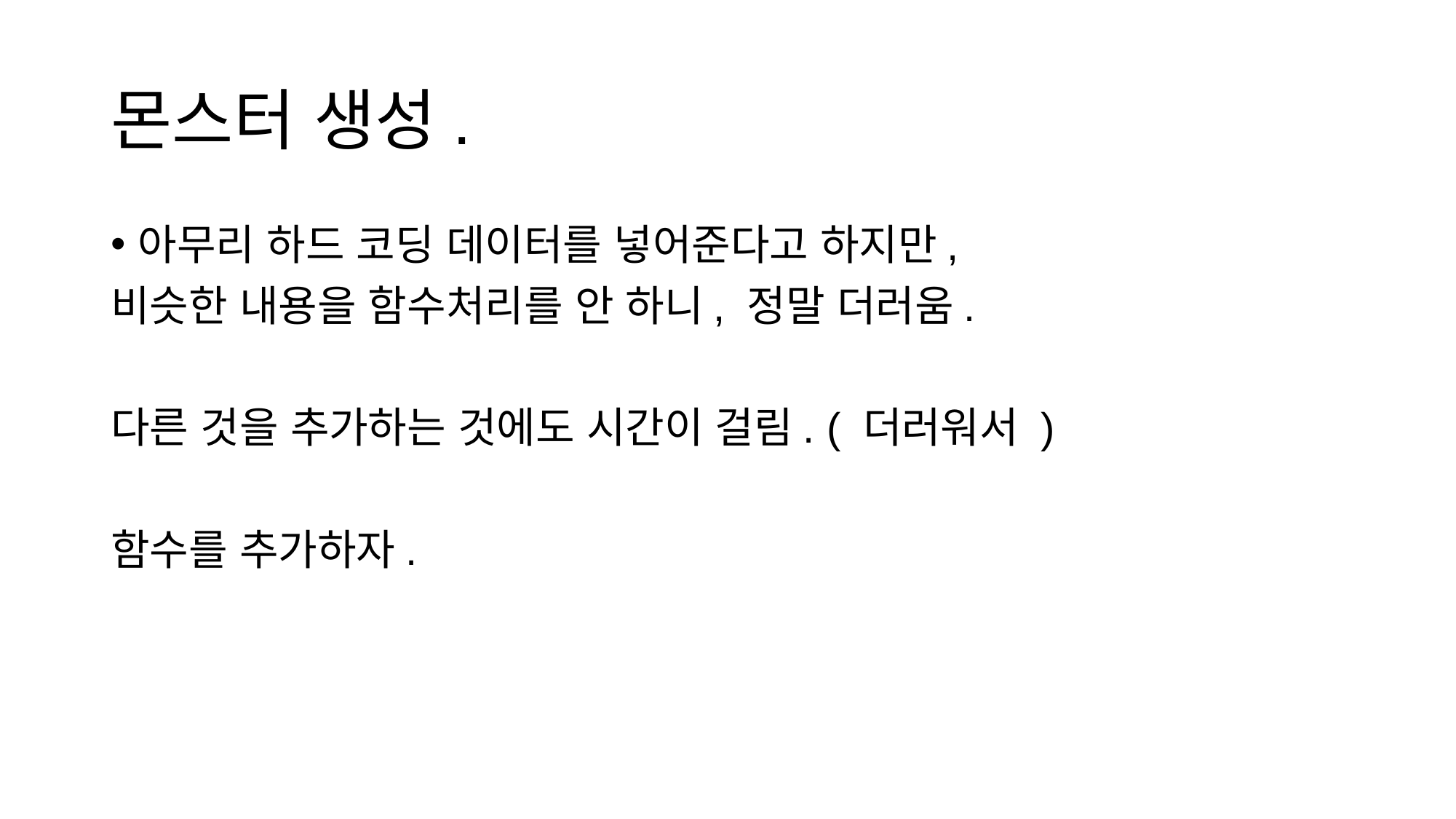

# 몬스터 생성.
아무리 하드 코딩 데이터를 넣어준다고 하지만,
비슷한 내용을 함수처리를 안 하니, 정말 더러움.

다른 것을 추가하는 것에도 시간이 걸림. ( 더러워서 )

함수를 추가하자.